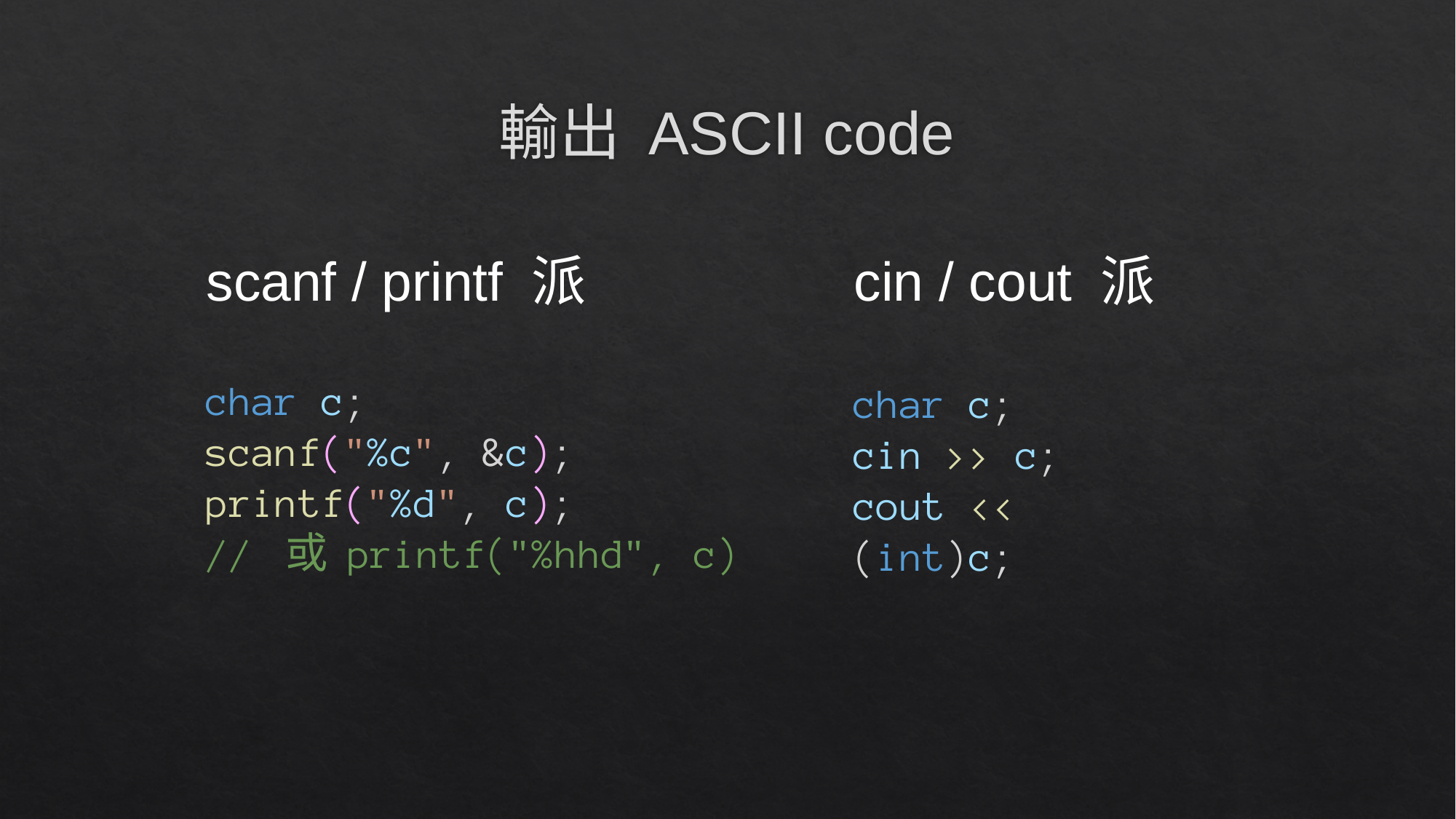

# 輸出 ASCII code
scanf / printf 派
cin / cout 派
char c;
scanf("%c", &c);
printf("%d", c);
// 或 printf("%hhd", c)
char c;
cin >> c;
cout << (int)c;